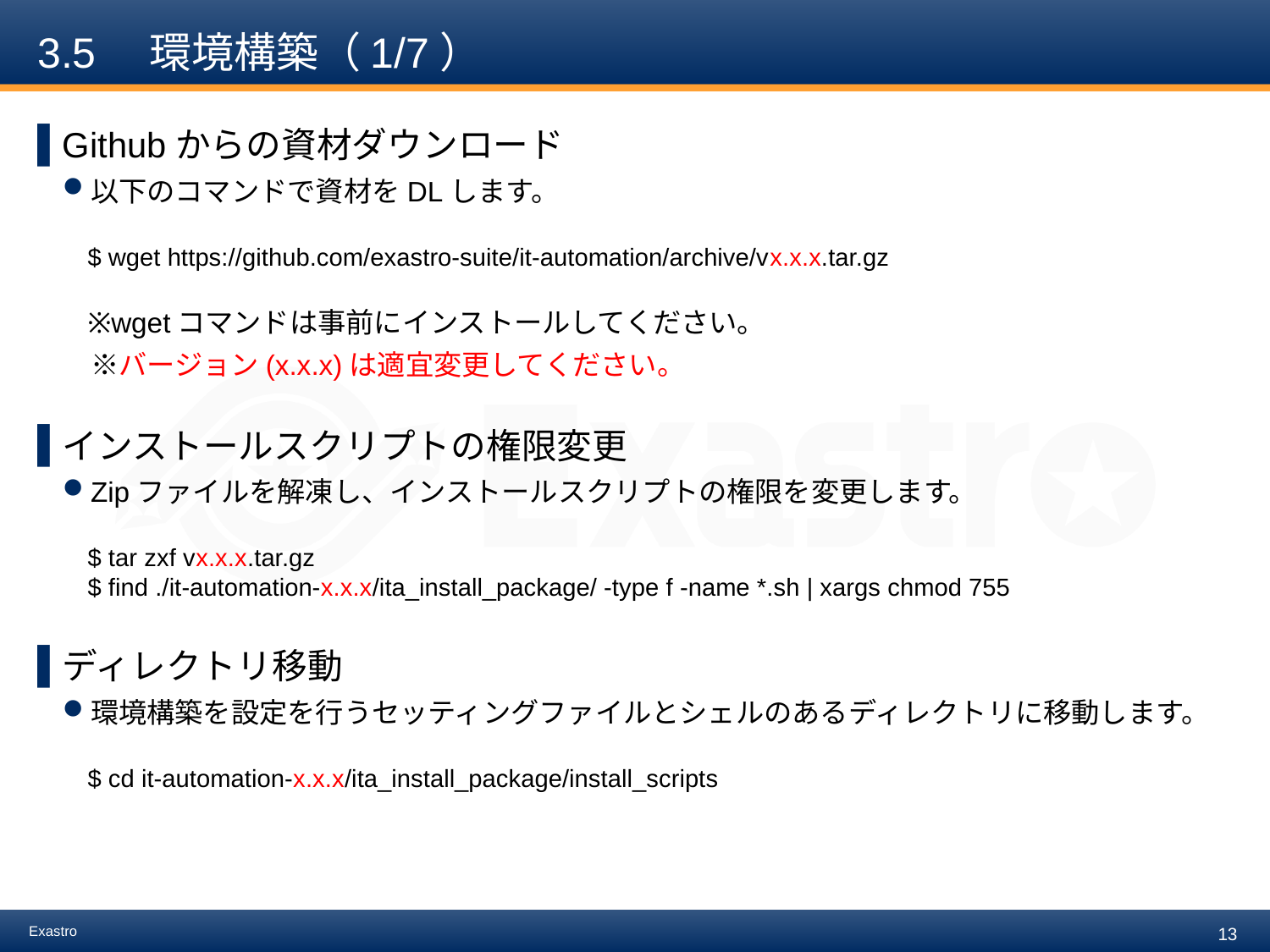

# 3.5　環境構築（1/7）
Githubからの資材ダウンロード
以下のコマンドで資材をDLします。
$ wget https://github.com/exastro-suite/it-automation/archive/vx.x.x.tar.gz
※wgetコマンドは事前にインストールしてください。
　※バージョン(x.x.x)は適宜変更してください。
インストールスクリプトの権限変更
Zipファイルを解凍し、インストールスクリプトの権限を変更します。
$ tar zxf vx.x.x.tar.gz
$ find ./it-automation-x.x.x/ita_install_package/ -type f -name *.sh | xargs chmod 755
ディレクトリ移動
環境構築を設定を行うセッティングファイルとシェルのあるディレクトリに移動します。
$ cd it-automation-x.x.x/ita_install_package/install_scripts